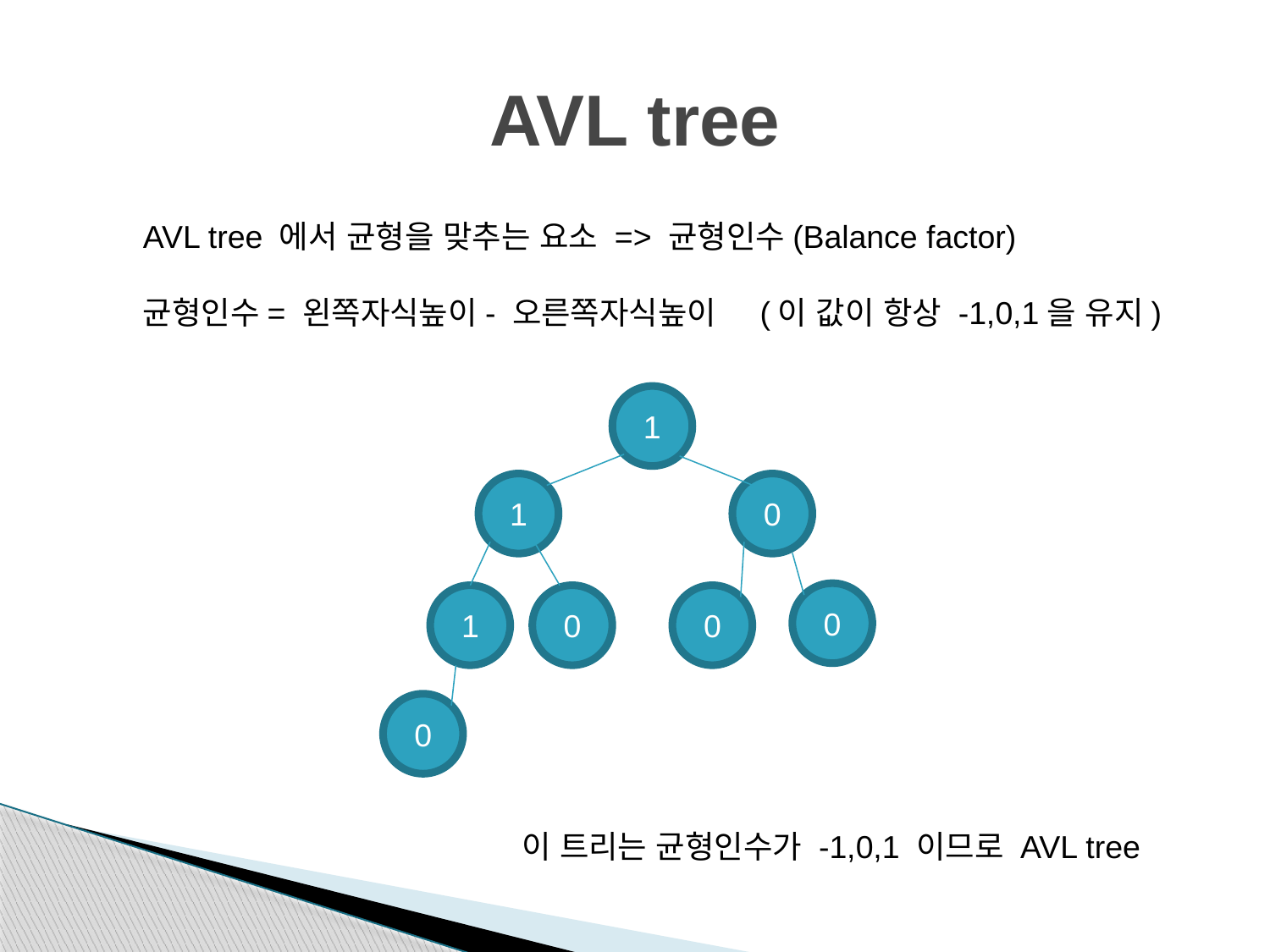

# AVL tree
AVL tree 에서 균형을 맞추는 요소 => 균형인수(Balance factor)

균형인수= 왼쪽자식높이- 오른쪽자식높이    (이 값이 항상 -1,0,1을 유지)
1
1
0
0
1
0
0
0
이 트리는 균형인수가 -1,0,1 이므로 AVL tree